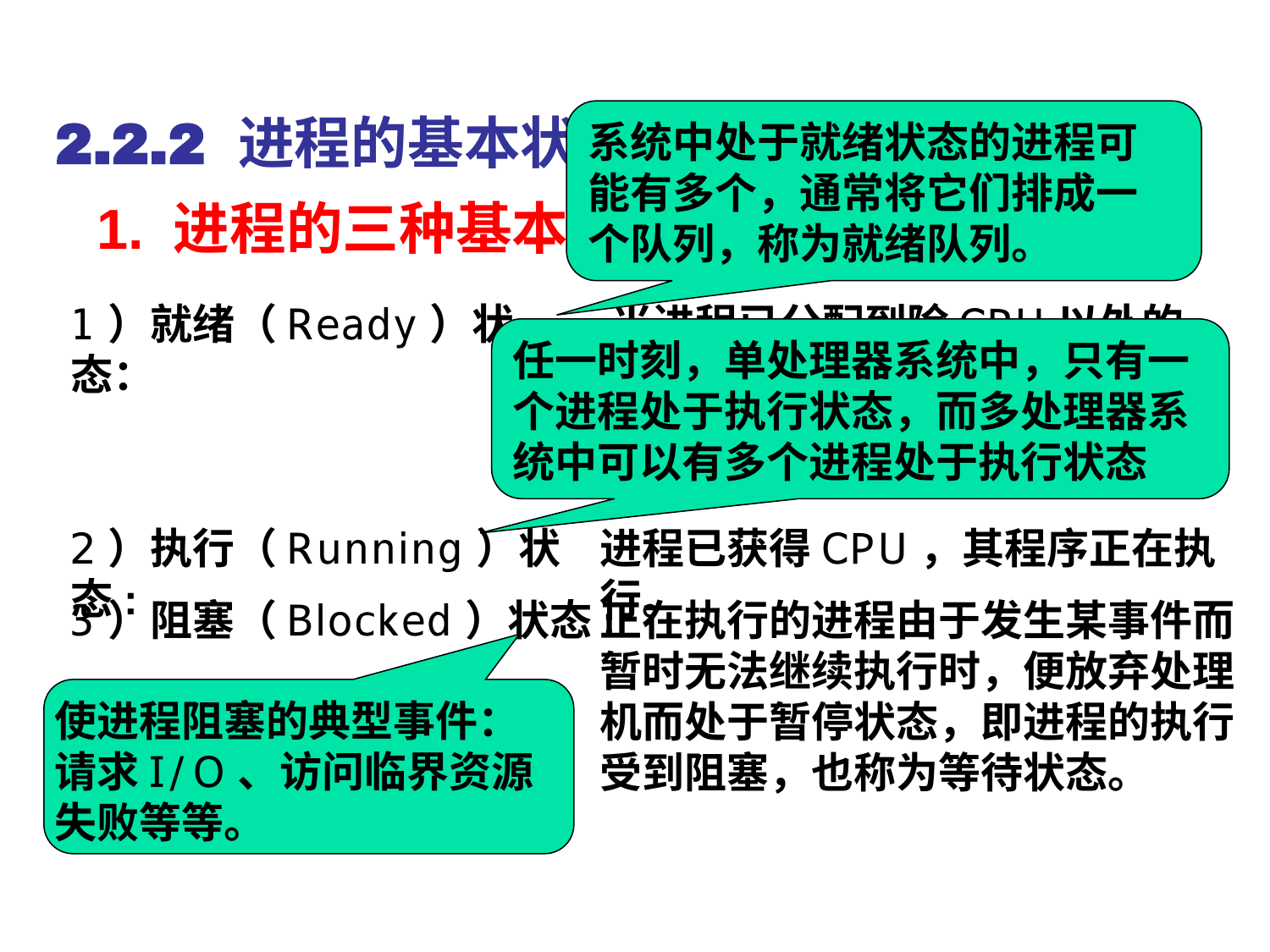

2.2.2 进程的基本状态及转换
系统中处于就绪状态的进程可能有多个，通常将它们排成一个队列，称为就绪队列。
1. 进程的三种基本状态：
1）就绪（Ready）状态：
当进程已分配到除CPU以外的所有资源后，只要再获得CPU，便可立即执行，进程这时的状态称为就绪状态。
任一时刻，单处理器系统中，只有一个进程处于执行状态，而多处理器系统中可以有多个进程处于执行状态
2）执行（Running）状态:
进程已获得CPU，其程序正在执行。
3）阻塞（Blocked）状态:
正在执行的进程由于发生某事件而暂时无法继续执行时，便放弃处理机而处于暂停状态，即进程的执行受到阻塞，也称为等待状态。
使进程阻塞的典型事件：请求I/O、访问临界资源失败等等。